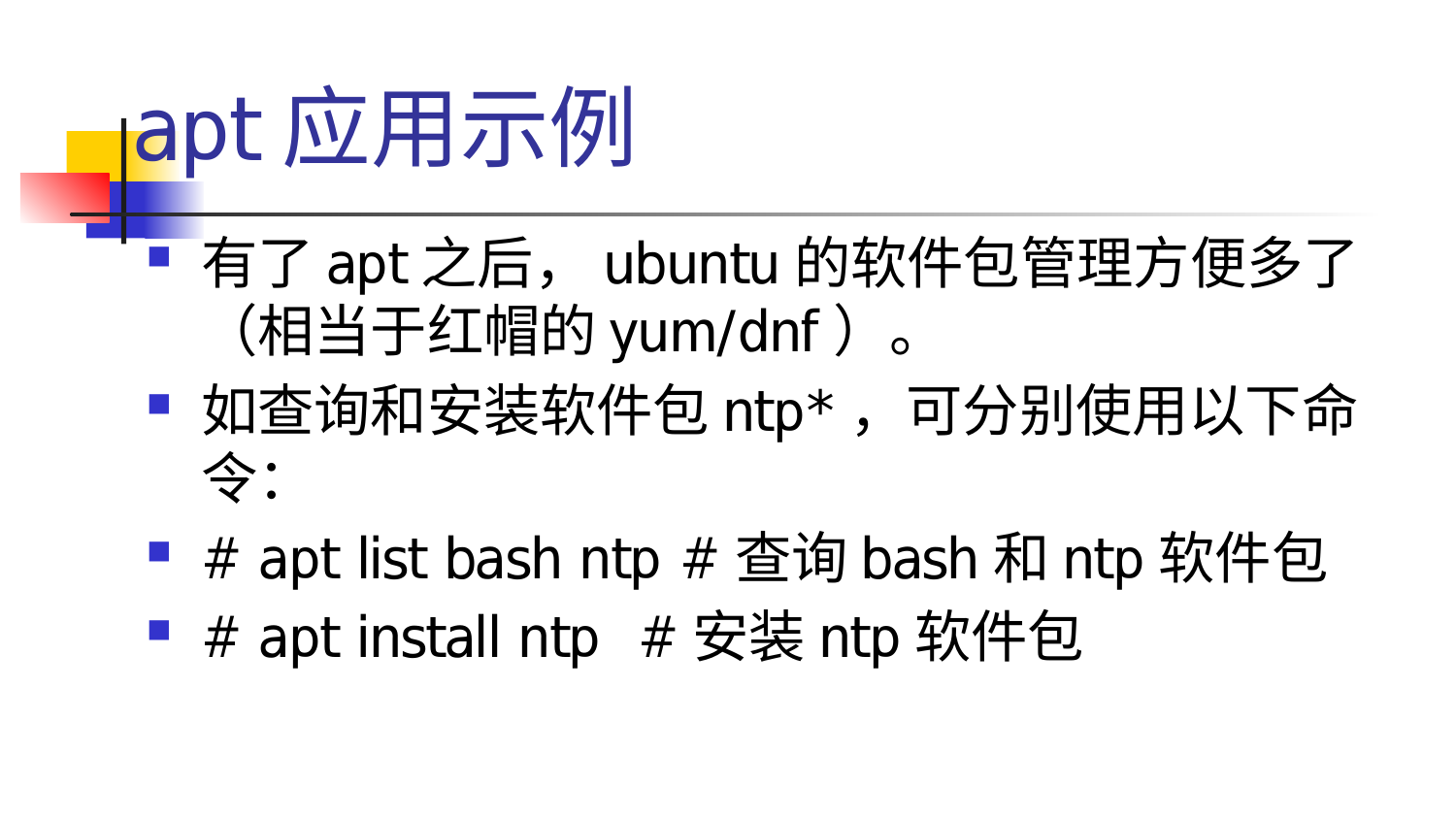

# apt应用示例
有了apt之后，ubuntu的软件包管理方便多了（相当于红帽的yum/dnf）。
如查询和安装软件包ntp*，可分别使用以下命令：
# apt list bash ntp #查询bash和ntp软件包
# apt install ntp	#安装ntp软件包